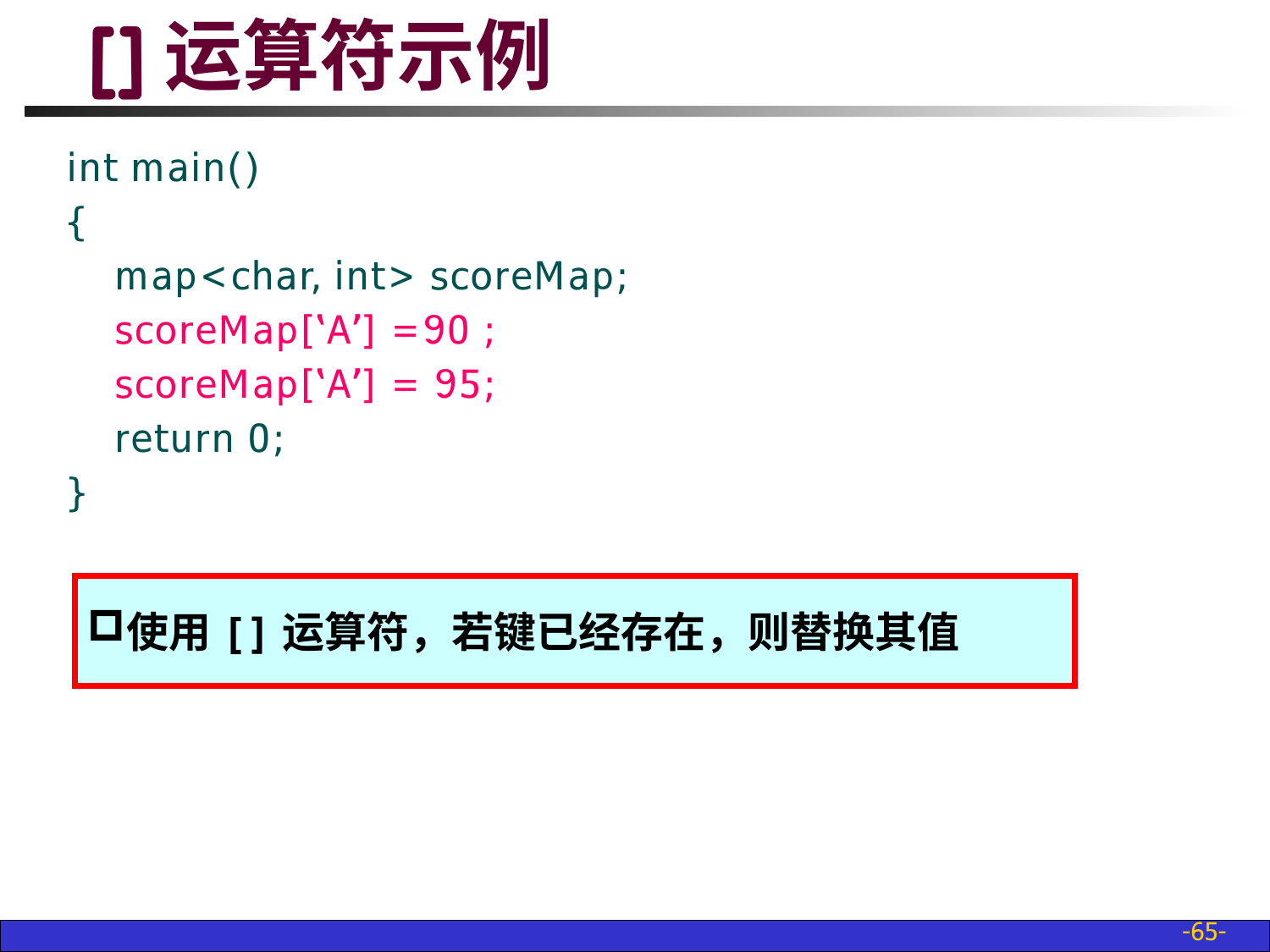

# []运算符示例
int main()
{
	map<char, int> scoreMap;
	scoreMap[‘A’] =90 ;
	scoreMap[‘A’] = 95;
	return 0;
}
使用[]运算符，若键已经存在，则替换其值
-65-